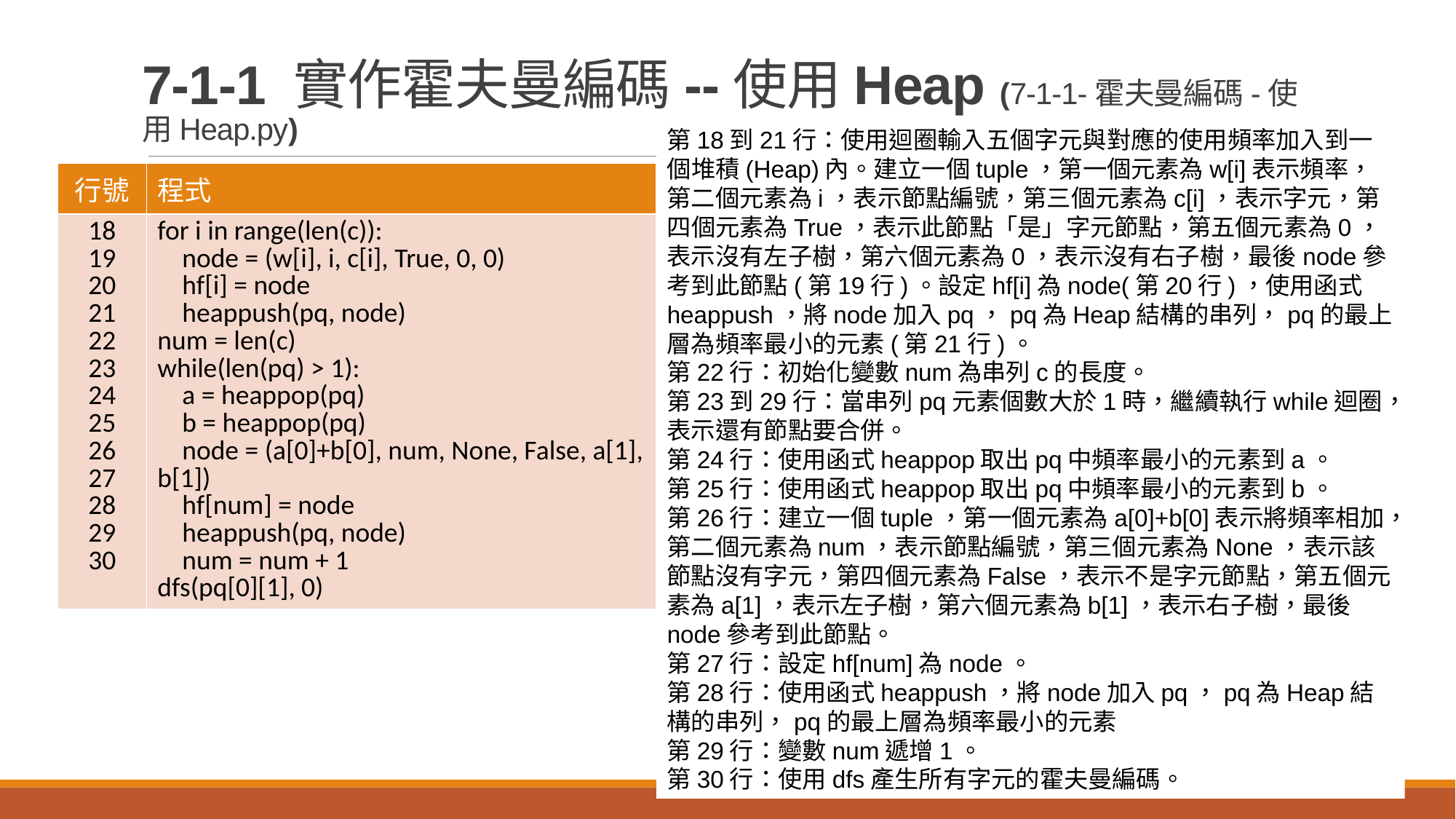

# 7-1-1 實作霍夫曼編碼--使用Heap (7-1-1-霍夫曼編碼-使用Heap.py)
第18到21行：使用迴圈輸入五個字元與對應的使用頻率加入到一個堆積(Heap)內。建立一個tuple，第一個元素為w[i]表示頻率，第二個元素為i，表示節點編號，第三個元素為c[i]，表示字元，第四個元素為True，表示此節點「是」字元節點，第五個元素為0，表示沒有左子樹，第六個元素為0，表示沒有右子樹，最後node參考到此節點(第19行)。設定hf[i]為node(第20行)，使用函式heappush，將node加入pq，pq為Heap結構的串列，pq的最上層為頻率最小的元素(第21行)。
第22行：初始化變數num為串列c的長度。
第23到29行：當串列pq元素個數大於1時，繼續執行while迴圈，表示還有節點要合併。
第24行：使用函式heappop取出pq中頻率最小的元素到a。
第25行：使用函式heappop取出pq中頻率最小的元素到b。
第26行：建立一個tuple，第一個元素為a[0]+b[0]表示將頻率相加，第二個元素為num，表示節點編號，第三個元素為None，表示該節點沒有字元，第四個元素為False，表示不是字元節點，第五個元素為a[1]，表示左子樹，第六個元素為b[1]，表示右子樹，最後node參考到此節點。
第27行：設定hf[num]為node。
第28行：使用函式heappush，將node加入pq，pq為Heap結構的串列，pq的最上層為頻率最小的元素
第29行：變數num遞增1。
第30行：使用dfs產生所有字元的霍夫曼編碼。
| 行號 | 程式 |
| --- | --- |
| 18 19 20 21 22 23 24 25 26 27 28 29 30 | for i in range(len(c)): node = (w[i], i, c[i], True, 0, 0) hf[i] = node heappush(pq, node) num = len(c) while(len(pq) > 1): a = heappop(pq) b = heappop(pq) node = (a[0]+b[0], num, None, False, a[1], b[1]) hf[num] = node heappush(pq, node) num = num + 1 dfs(pq[0][1], 0) |